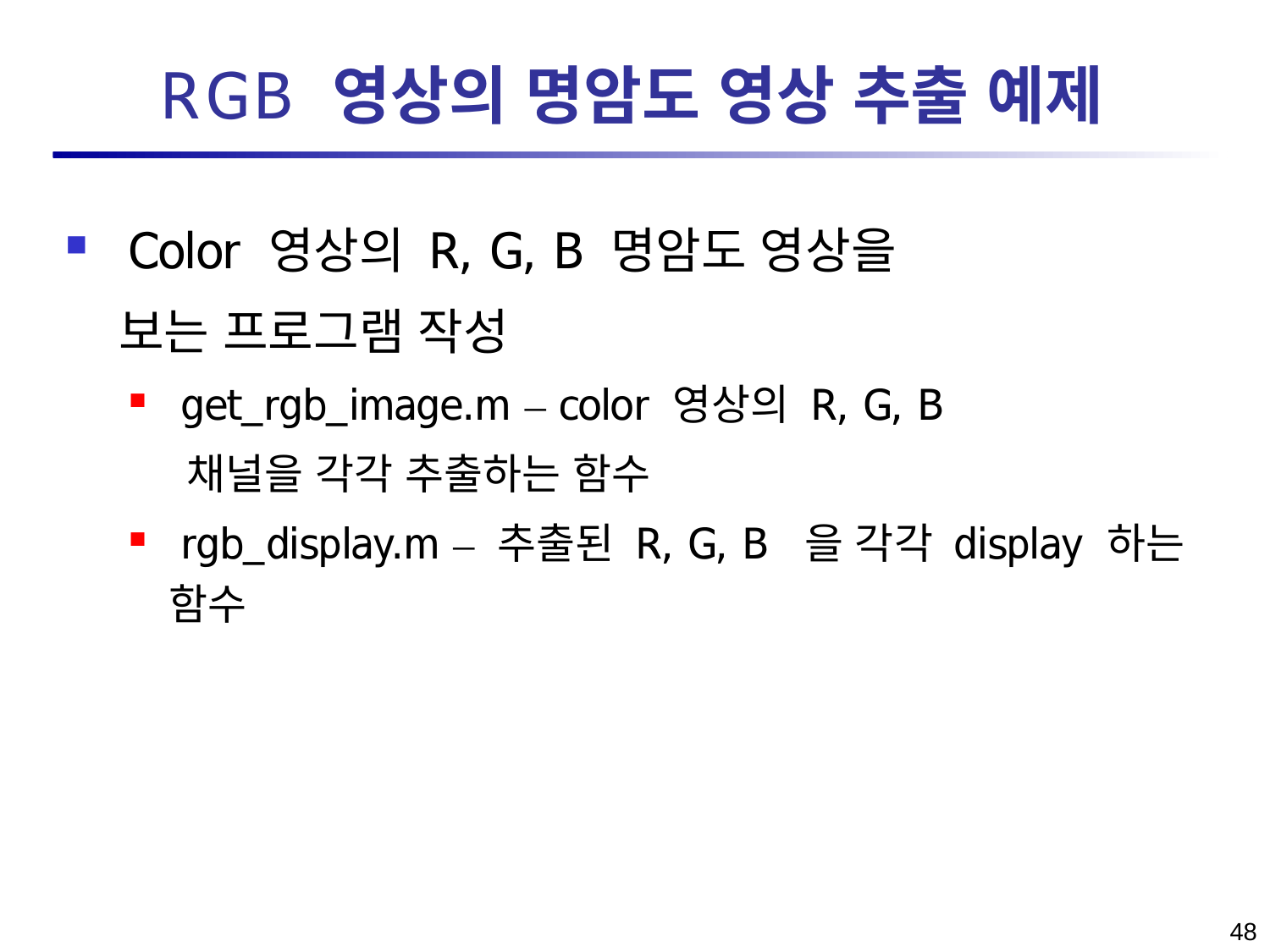

# RGB 영상의 명암도 영상 추출 예제
 Color 영상의 R, G, B 명암도 영상을
   보는 프로그램 작성
 get_rgb_image.m – color 영상의 R, G, B
    채널을 각각 추출하는 함수
 rgb_display.m – 추출된 R, G, B  을 각각 display 하는 함수
48